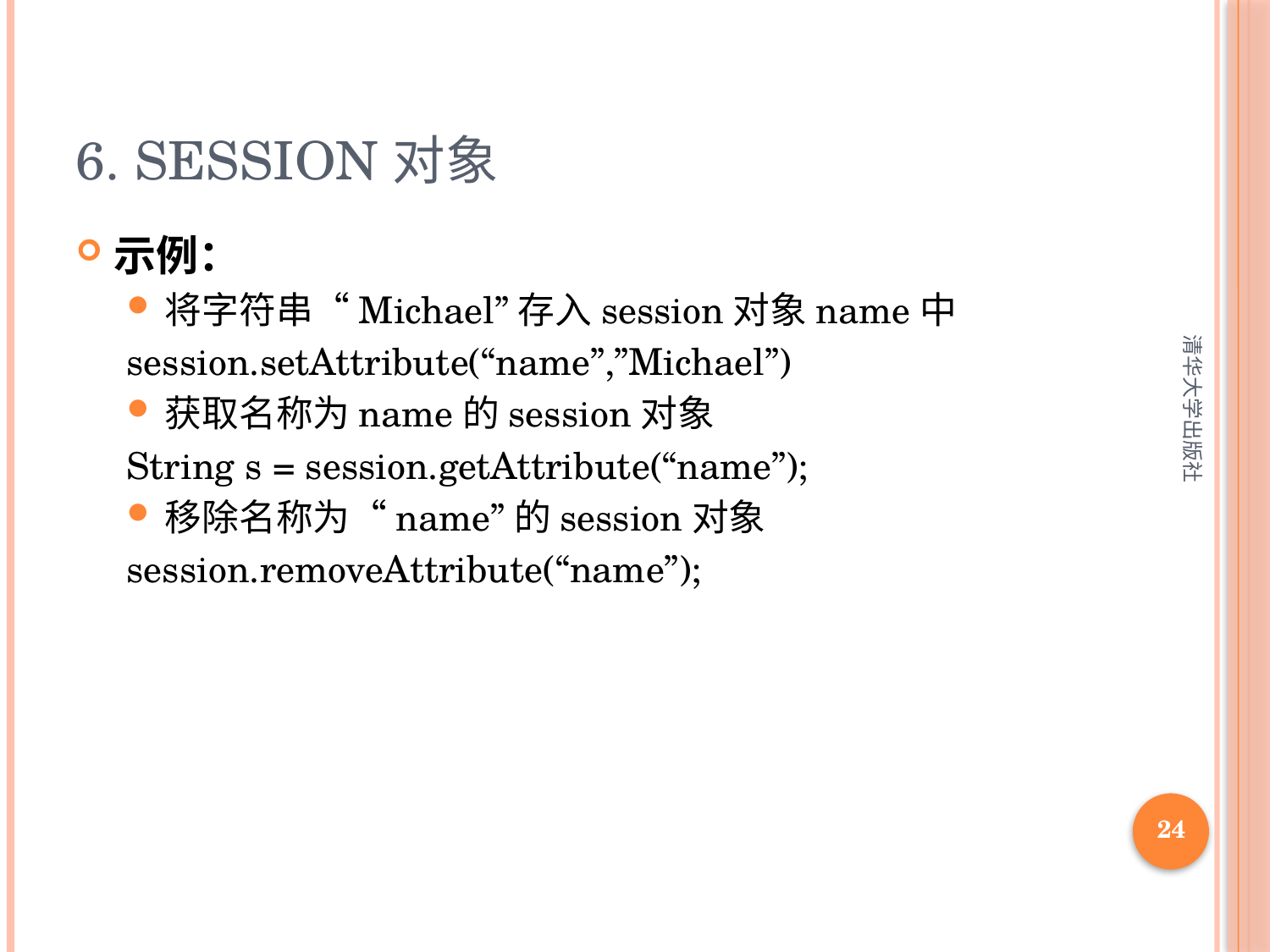

# 6. session对象
示例：
将字符串“Michael”存入session对象name中
session.setAttribute(“name”,”Michael”)
获取名称为name的session对象
String s = session.getAttribute(“name”);
移除名称为“name”的session对象
session.removeAttribute(“name”);
清华大学出版社
24